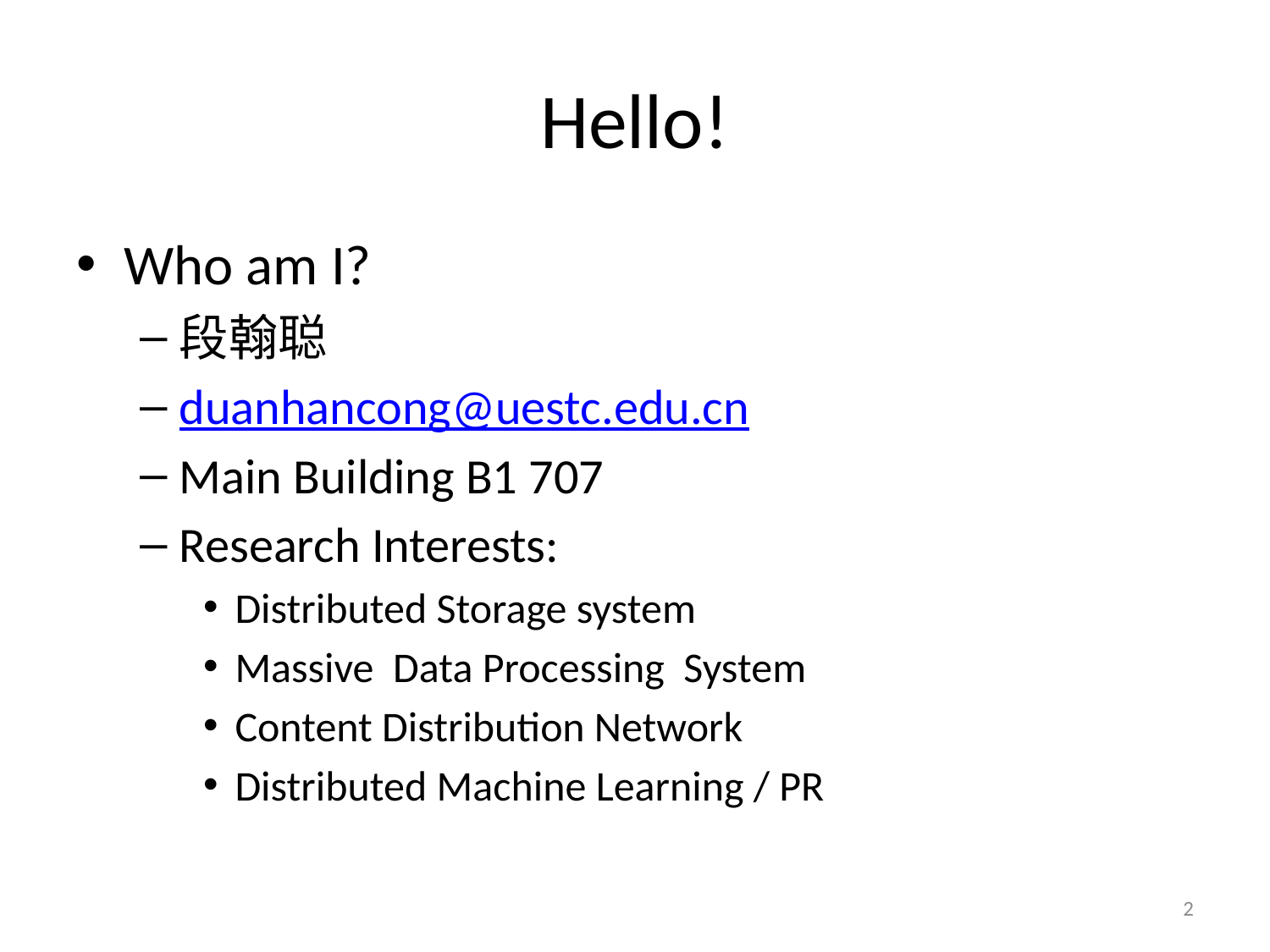

# Hello!
Who am I?
段翰聪
duanhancong@uestc.edu.cn
Main Building B1 707
Research Interests:
Distributed Storage system
Massive  Data Processing  System
Content Distribution Network
Distributed Machine Learning / PR

2